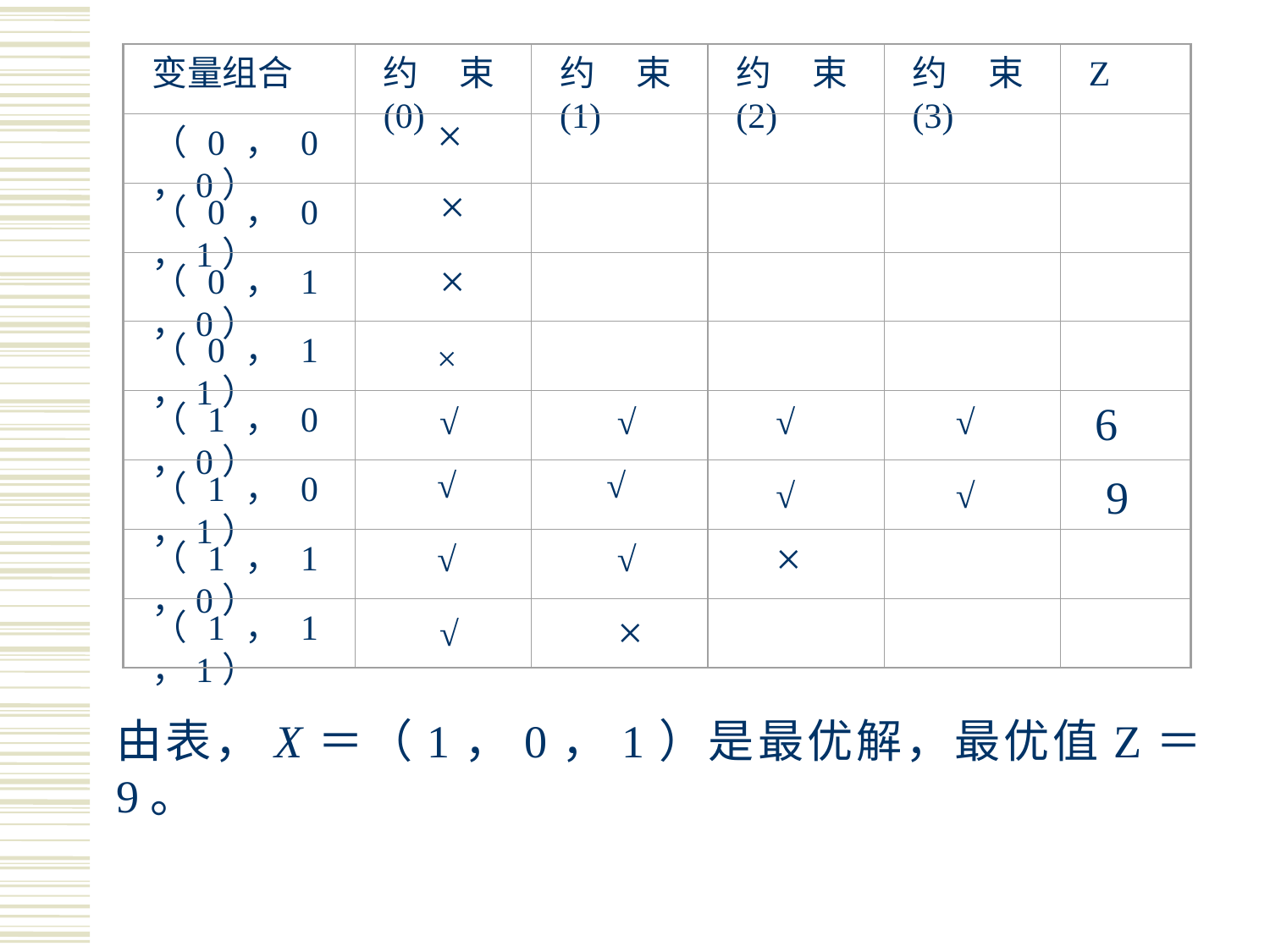

变量组合

约束(0)

约束(1)

约束(2)

约束(3)

Z

（0，0，0）

（0，0，1）

（0，1，0）

（0，1，1）

（1，0，0）

（1，0，1）

（1，1，0）

（1，1，1）

×
×
×
×
6
√
√
√
√
√
√
9
√
√
×
√
√
×
√
由表，X＝（1，0，1）是最优解，最优值Z＝9。